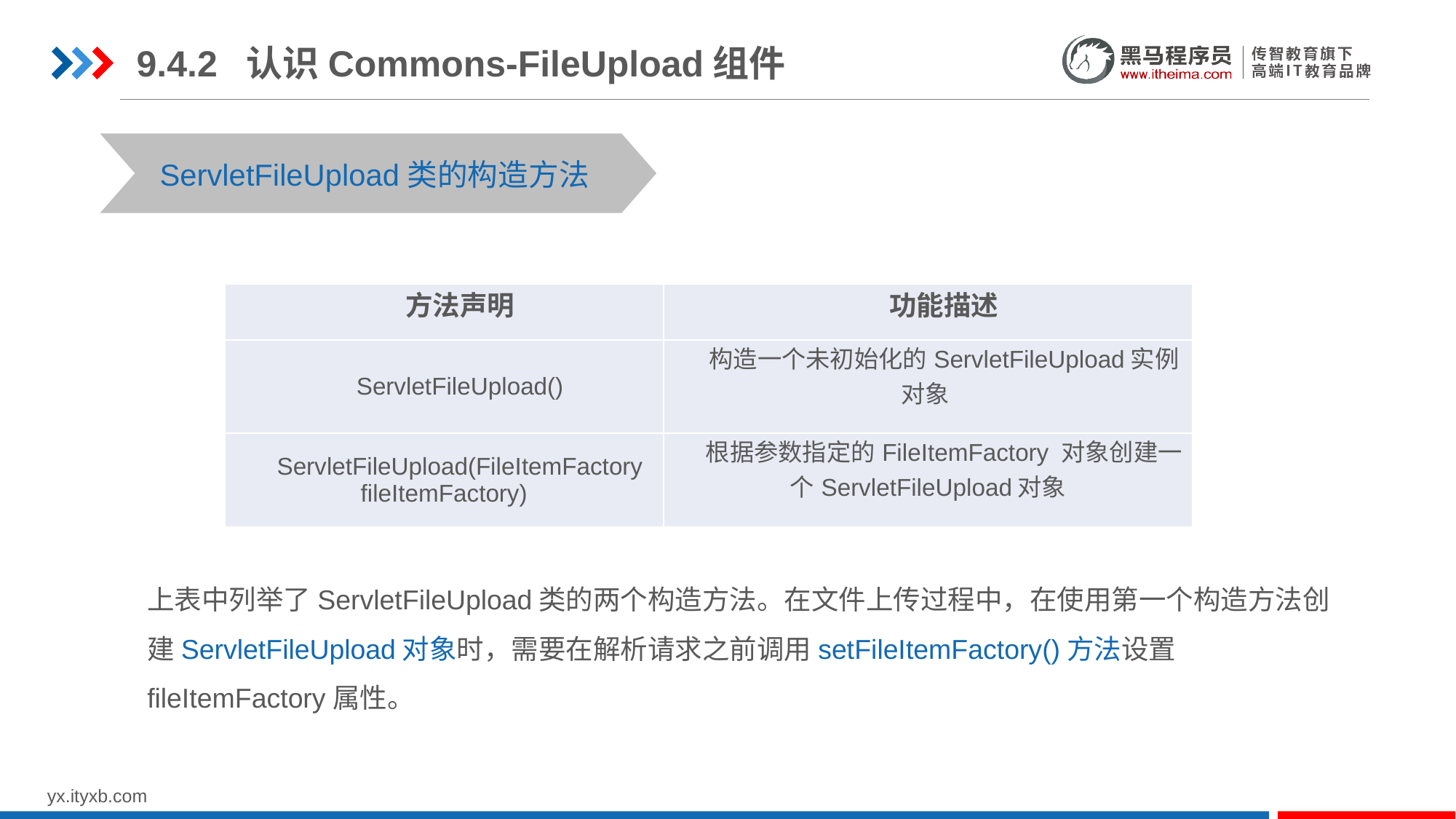

9.4.2  认识Commons-FileUpload组件

ServletFileUpload类的构造方法
| 方法声明 | 功能描述 |
| --- | --- |
| ServletFileUpload() | 构造一个未初始化的ServletFileUpload实例对象 |
| ServletFileUpload(FileItemFactory fileItemFactory) | 根据参数指定的FileItemFactory 对象创建一个ServletFileUpload对象 |
上表中列举了ServletFileUpload类的两个构造方法。在文件上传过程中，在使用第一个构造方法创建ServletFileUpload对象时，需要在解析请求之前调用setFileItemFactory()方法设置fileItemFactory属性。